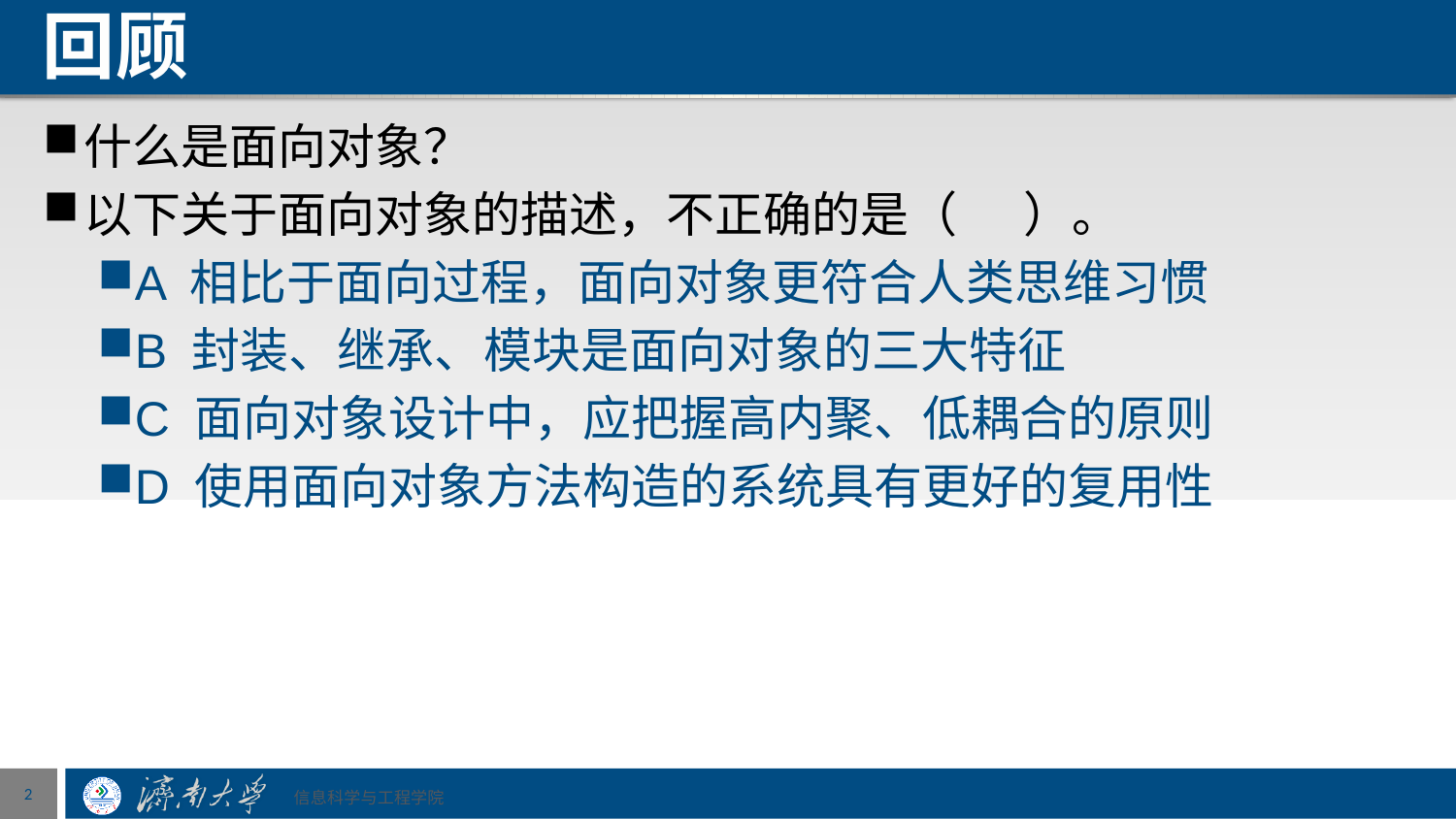

# 回顾
什么是面向对象？
以下关于面向对象的描述，不正确的是（      ）。
A 相比于面向过程，面向对象更符合人类思维习惯
B 封装、继承、模块是面向对象的三大特征
C 面向对象设计中，应把握高内聚、低耦合的原则
D 使用面向对象方法构造的系统具有更好的复用性